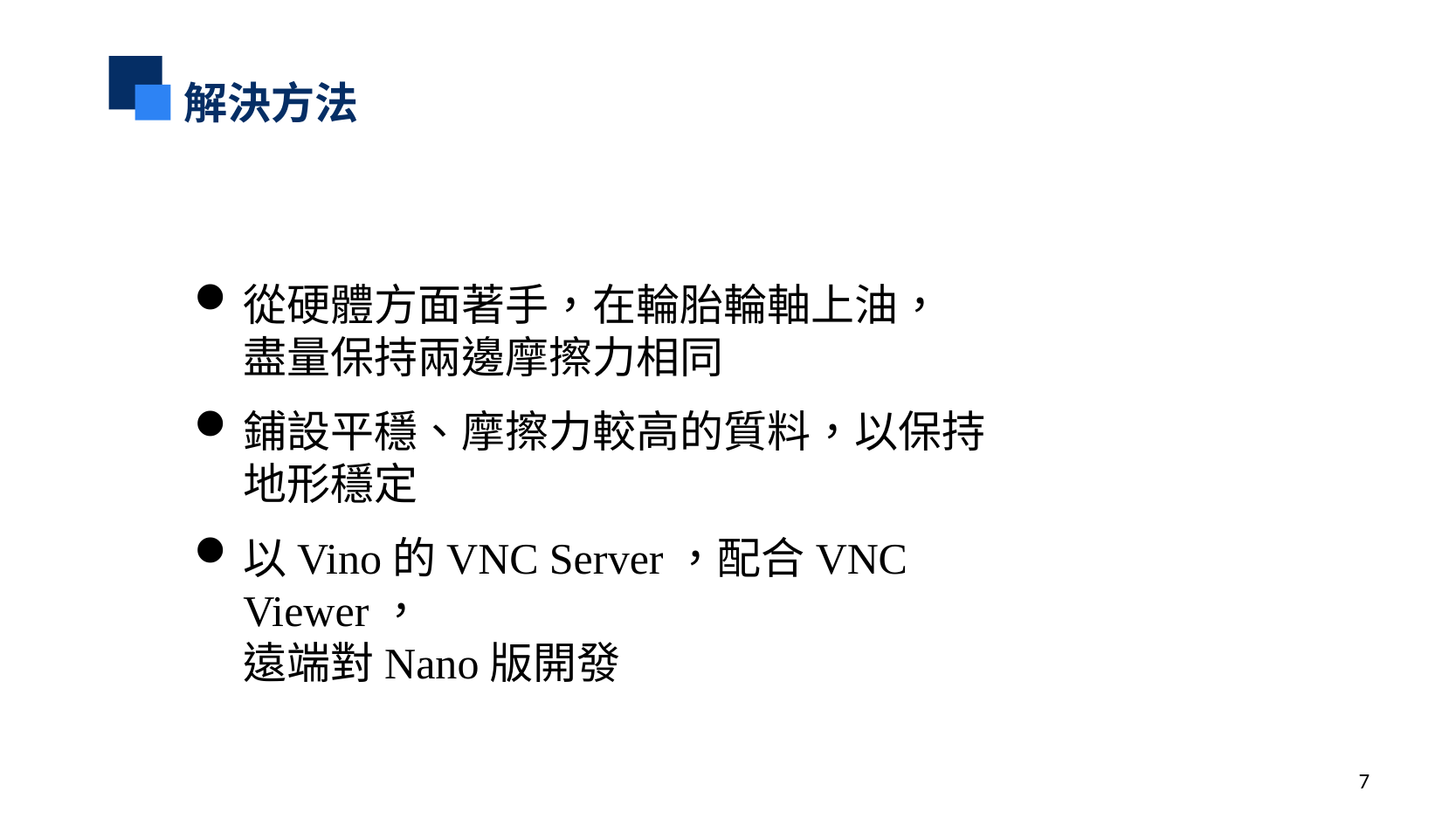

解決方法

從硬體方面著手，在輪胎輪軸上油，
盡量保持兩邊摩擦力相同
鋪設平穩、摩擦力較高的質料，以保持地形穩定
以Vino的VNC Server，配合VNC Viewer，
遠端對Nano版開發
7